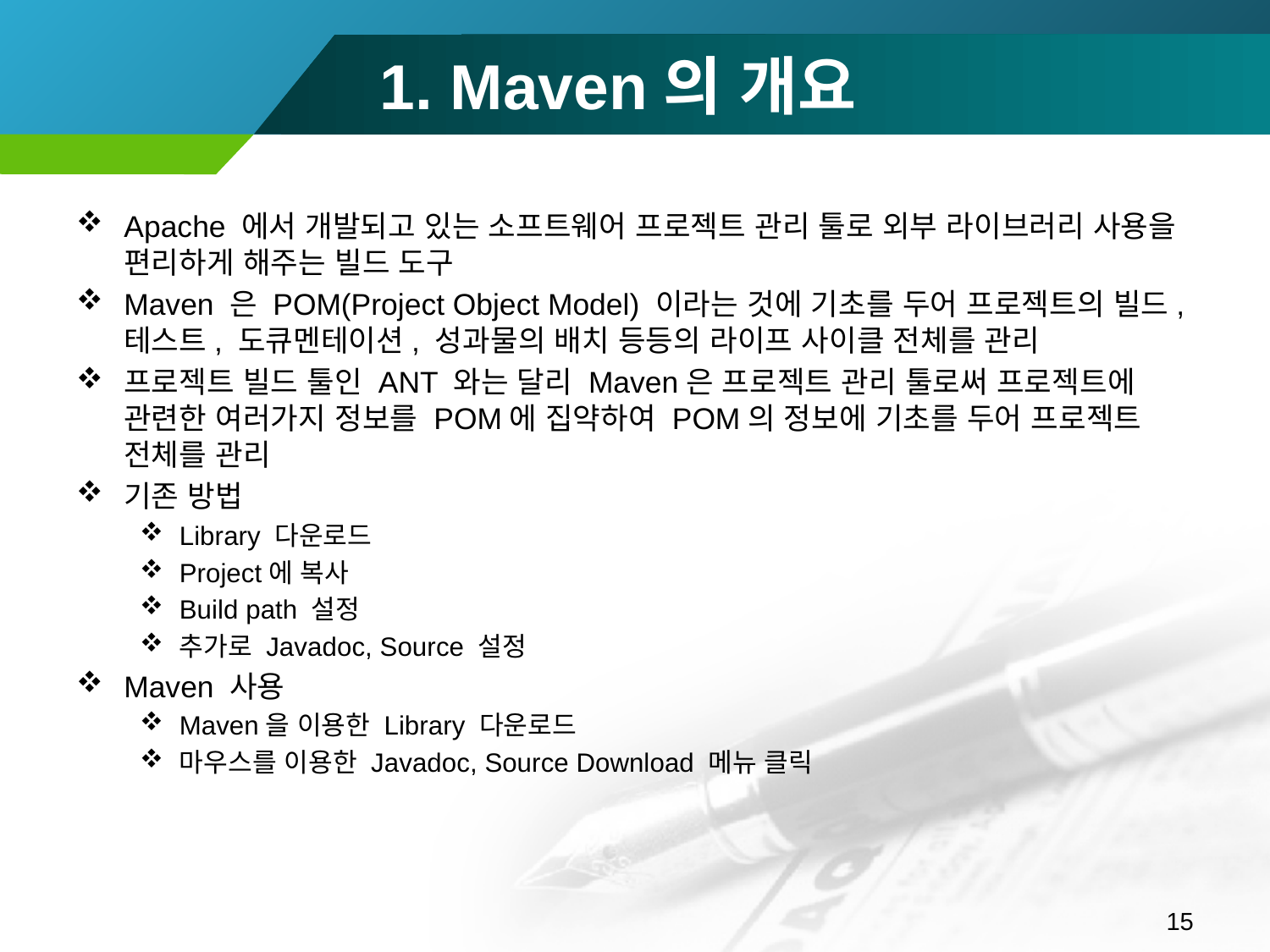

# 1. Maven의 개요
Apache 에서 개발되고 있는 소프트웨어 프로젝트 관리 툴로 외부 라이브러리 사용을 편리하게 해주는 빌드 도구
Maven 은 POM(Project Object Model) 이라는 것에 기초를 두어 프로젝트의 빌드, 테스트, 도큐멘테이션, 성과물의 배치 등등의 라이프 사이클 전체를 관리
프로젝트 빌드 툴인 ANT 와는 달리 Maven은 프로젝트 관리 툴로써 프로젝트에 관련한 여러가지 정보를 POM에 집약하여 POM의 정보에 기초를 두어 프로젝트 전체를 관리
기존 방법
Library 다운로드
Project에 복사
Build path 설정
추가로 Javadoc, Source 설정
Maven 사용
Maven을 이용한 Library 다운로드
마우스를 이용한 Javadoc, Source Download 메뉴 클릭
15